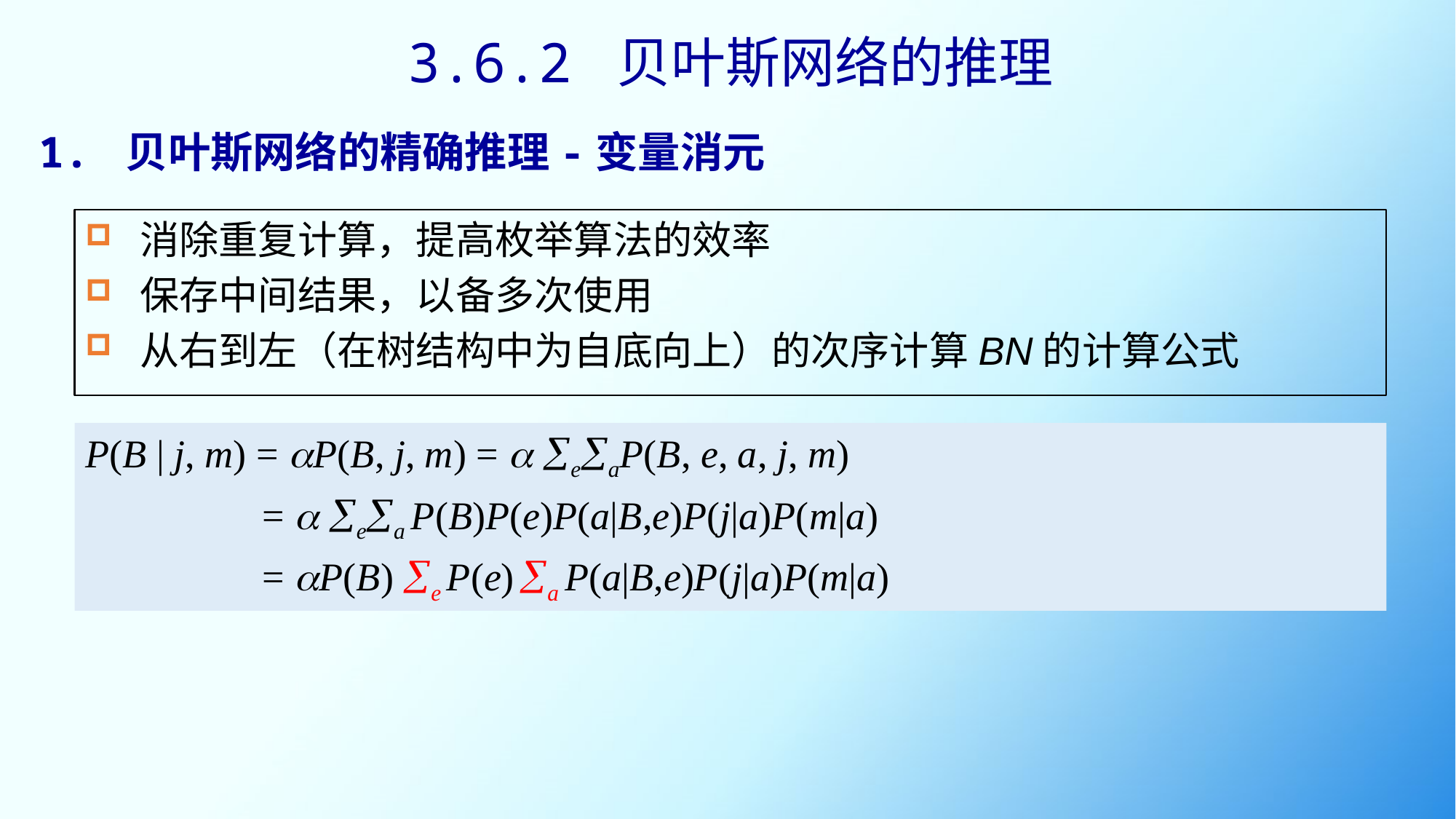

3.6.2 贝叶斯网络的推理
1. 贝叶斯网络的精确推理-变量消元
消除重复计算，提高枚举算法的效率
保存中间结果，以备多次使用
从右到左（在树结构中为自底向上）的次序计算BN的计算公式
P(B | j, m) = αP(B, j, m) = α ∑e∑aP(B, e, a, j, m)
                  = α ∑e∑a P(B)P(e)P(a|B,e)P(j|a)P(m|a)
                  = αP(B) ∑e P(e) ∑a P(a|B,e)P(j|a)P(m|a)